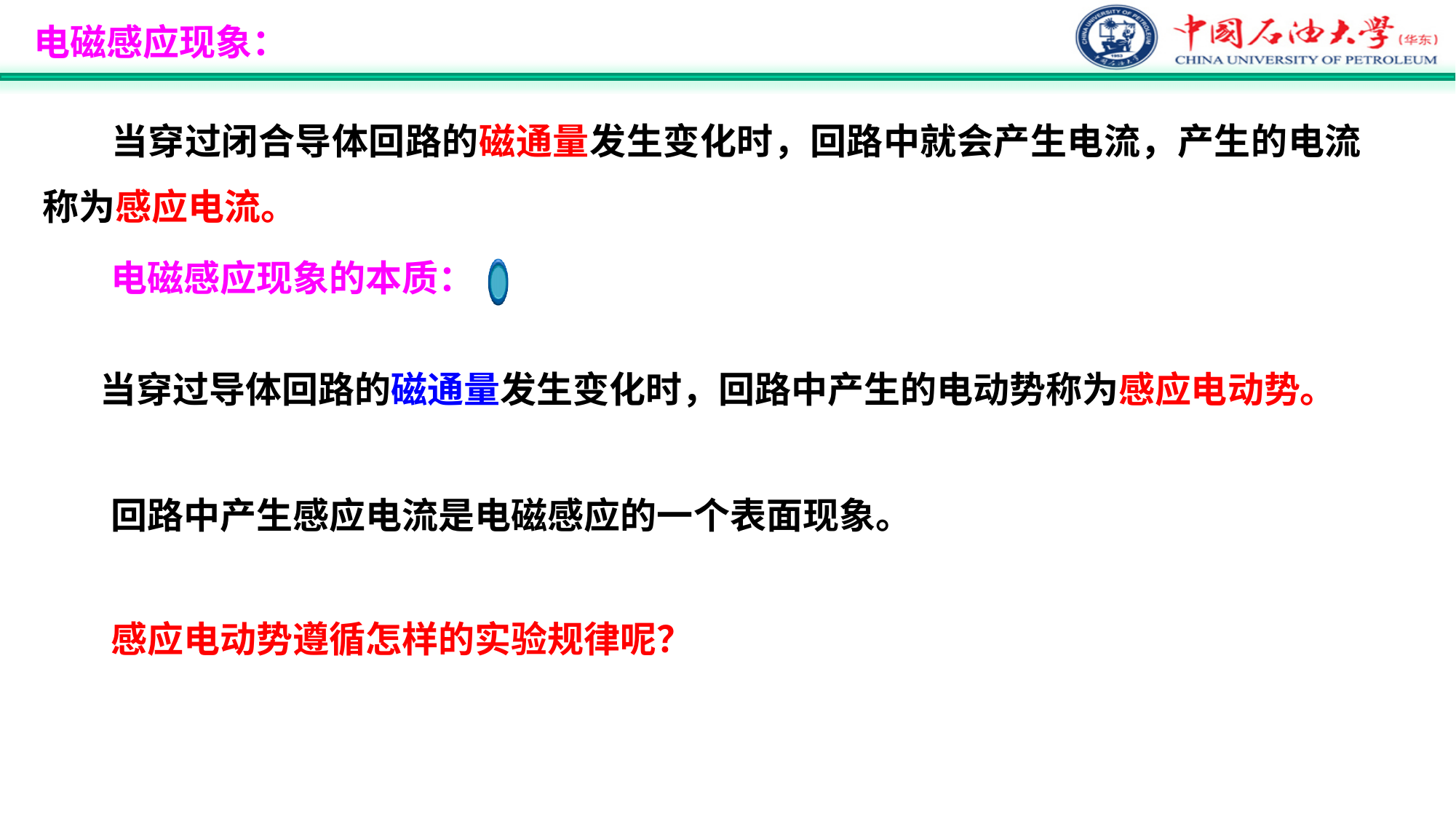

电磁感应现象：
       当穿过闭合导体回路的磁通量发生变化时，回路中就会产生电流，产生的电流称为感应电流。
电磁感应现象的本质：

       当穿过导体回路的磁通量发生变化时，回路中产生的电动势称为感应电动势。
回路中产生感应电流是电磁感应的一个表面现象。
感应电动势遵循怎样的实验规律呢？